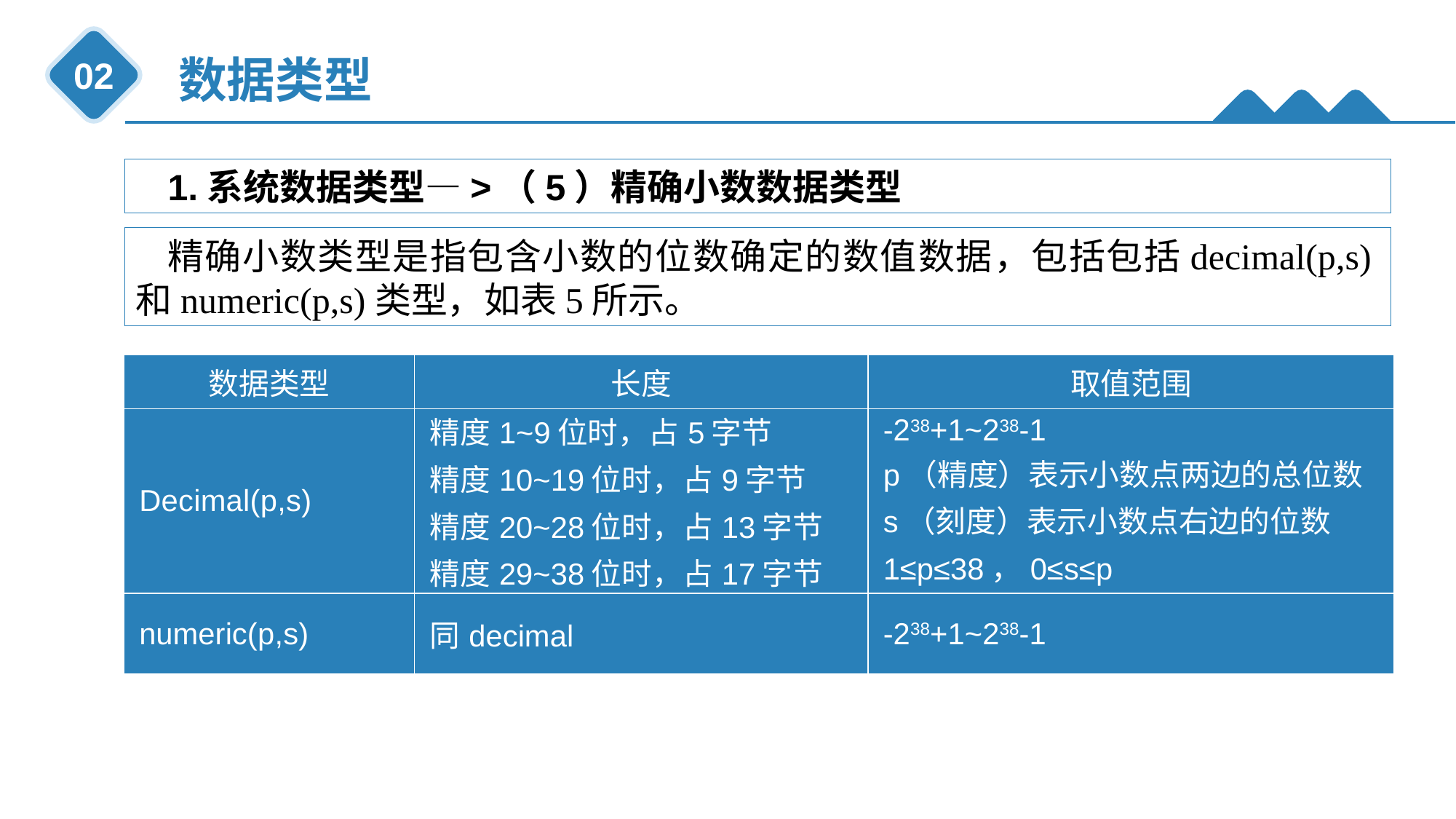

数据类型
02

1.系统数据类型—>（5）精确小数数据类型
精确小数类型是指包含小数的位数确定的数值数据，包括包括decimal(p,s)和numeric(p,s)类型，如表5所示。
| 数据类型 | 长度 | 取值范围 |
| --- | --- | --- |
| Decimal(p,s) | 精度1~9位时，占5字节 精度10~19位时，占9字节 精度20~28位时，占13字节 精度29~38位时，占17字节 | -238+1~238-1 p（精度）表示小数点两边的总位数 s（刻度）表示小数点右边的位数 1≤p≤38，0≤s≤p |
| numeric(p,s) | 同decimal | -238+1~238-1 |